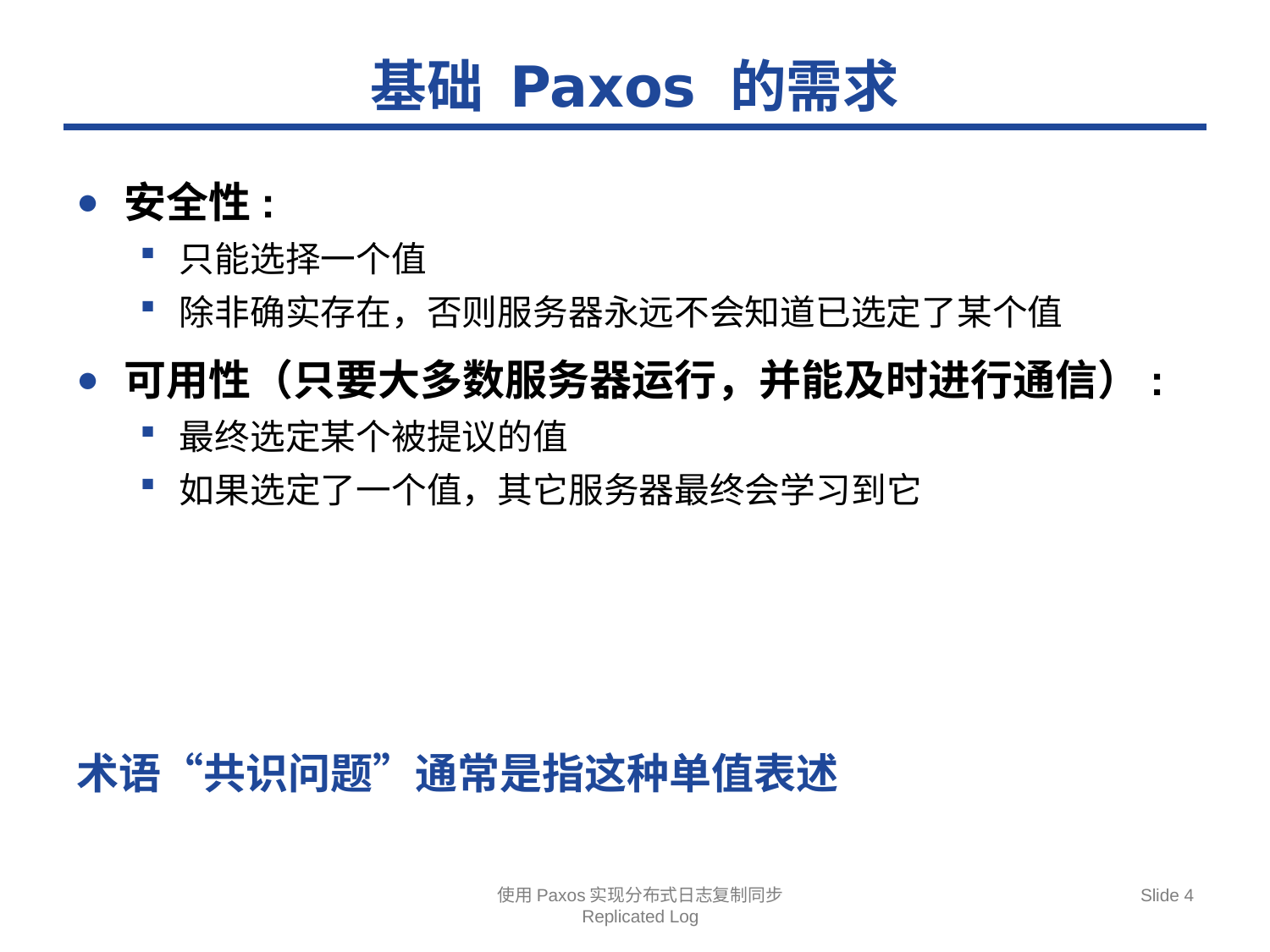

# 基础 Paxos 的需求
安全性:
只能选择一个值
除非确实存在，否则服务器永远不会知道已选定了某个值
可用性（只要大多数服务器运行，并能及时进行通信）:
最终选定某个被提议的值
如果选定了一个值，其它服务器最终会学习到它

术语“共识问题”通常是指这种单值表述

使用Paxos实现分布式日志复制同步
Replicated Log
Slide 4